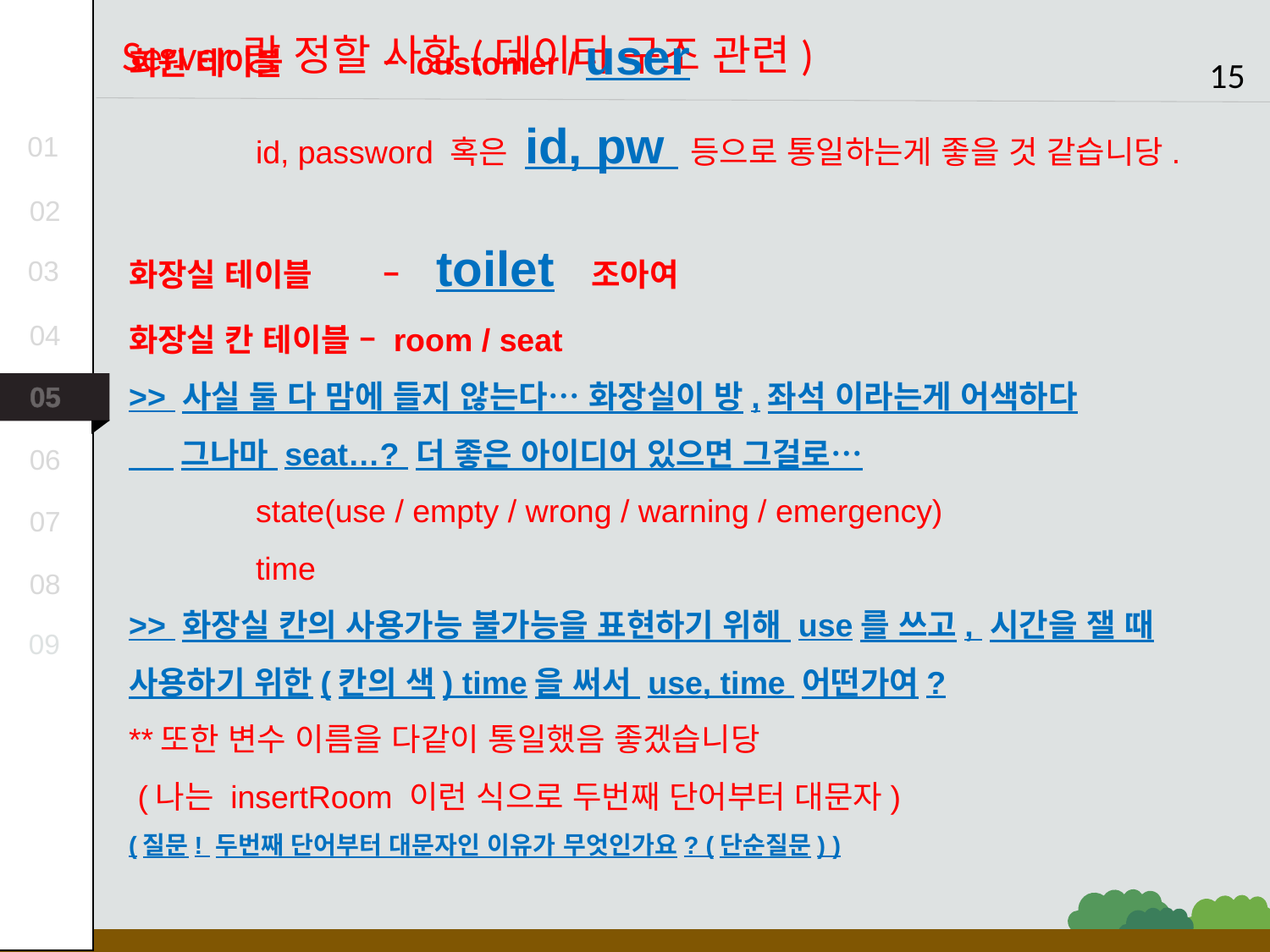

회원 테이블 	– customer / user
	id, password 혹은 id, pw 등으로 통일하는게 좋을 것 같습니당.
화장실 테이블	– toilet 조아여
화장실 칸 테이블 – room / seat
>> 사실 둘 다 맘에 들지 않는다… 화장실이 방,좌석 이라는게 어색하다
     그나마 seat…? 더 좋은 아이디어 있으면 그걸로…
	state(use / empty / wrong / warning / emergency)
	time
>> 화장실 칸의 사용가능 불가능을 표현하기 위해 use를 쓰고, 시간을 잴 때 사용하기 위한(칸의 색) time을 써서 use, time 어떤가여?
**또한 변수 이름을 다같이 통일했음 좋겠습니당
 (나는 insertRoom 이런 식으로 두번째 단어부터 대문자)
(질문! 두번째 단어부터 대문자인 이유가 무엇인가요? (단순질문) )

Server랑 정할 사항(데이터 구조 관련)
15
01
02
03

04
05

06
07
08
09